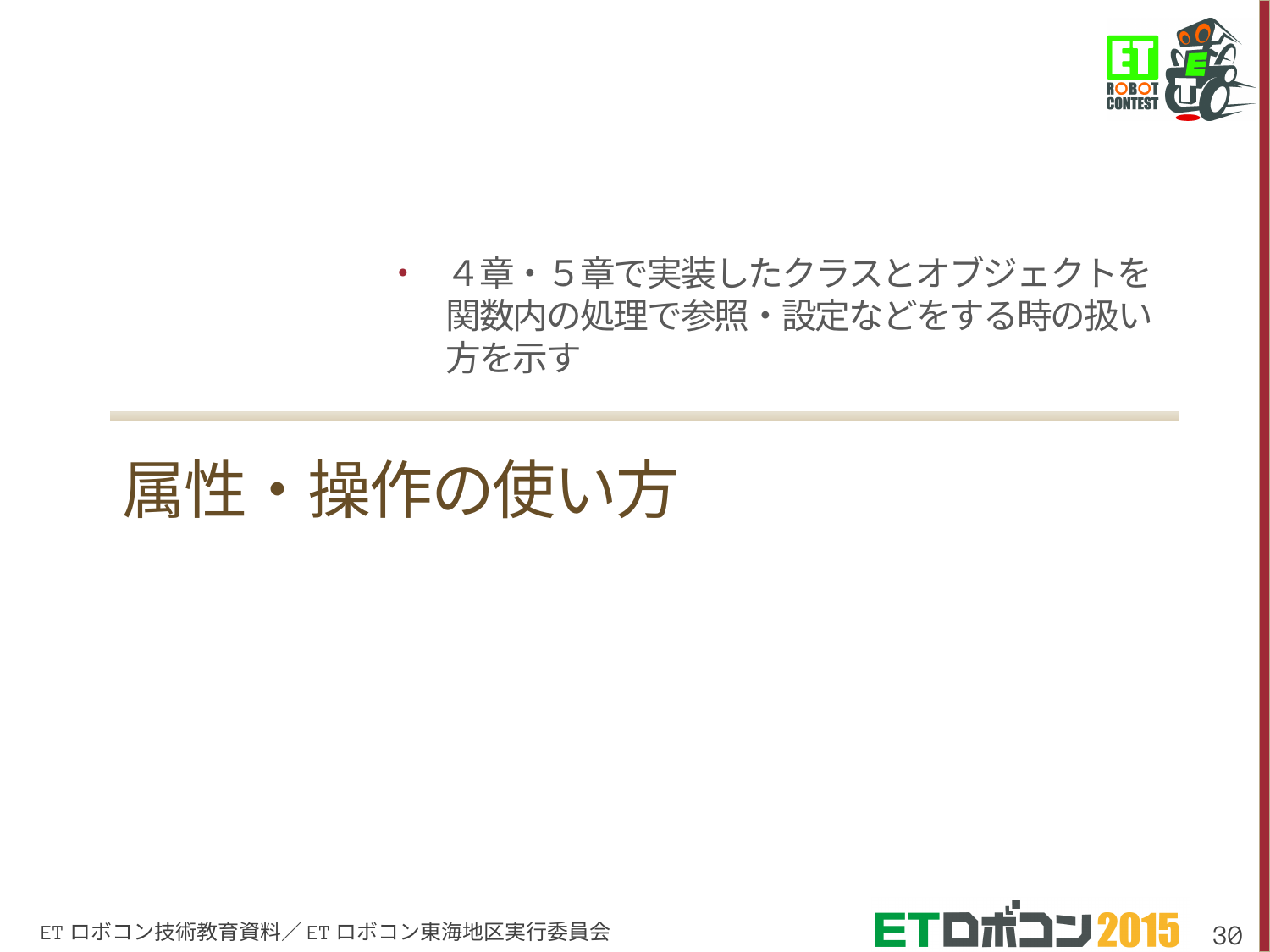

４章・５章で実装したクラスとオブジェクトを関数内の処理で参照・設定などをする時の扱い方を示す
# 属性・操作の使い方
ETロボコン技術教育資料／ETロボコン東海地区実行委員会
30